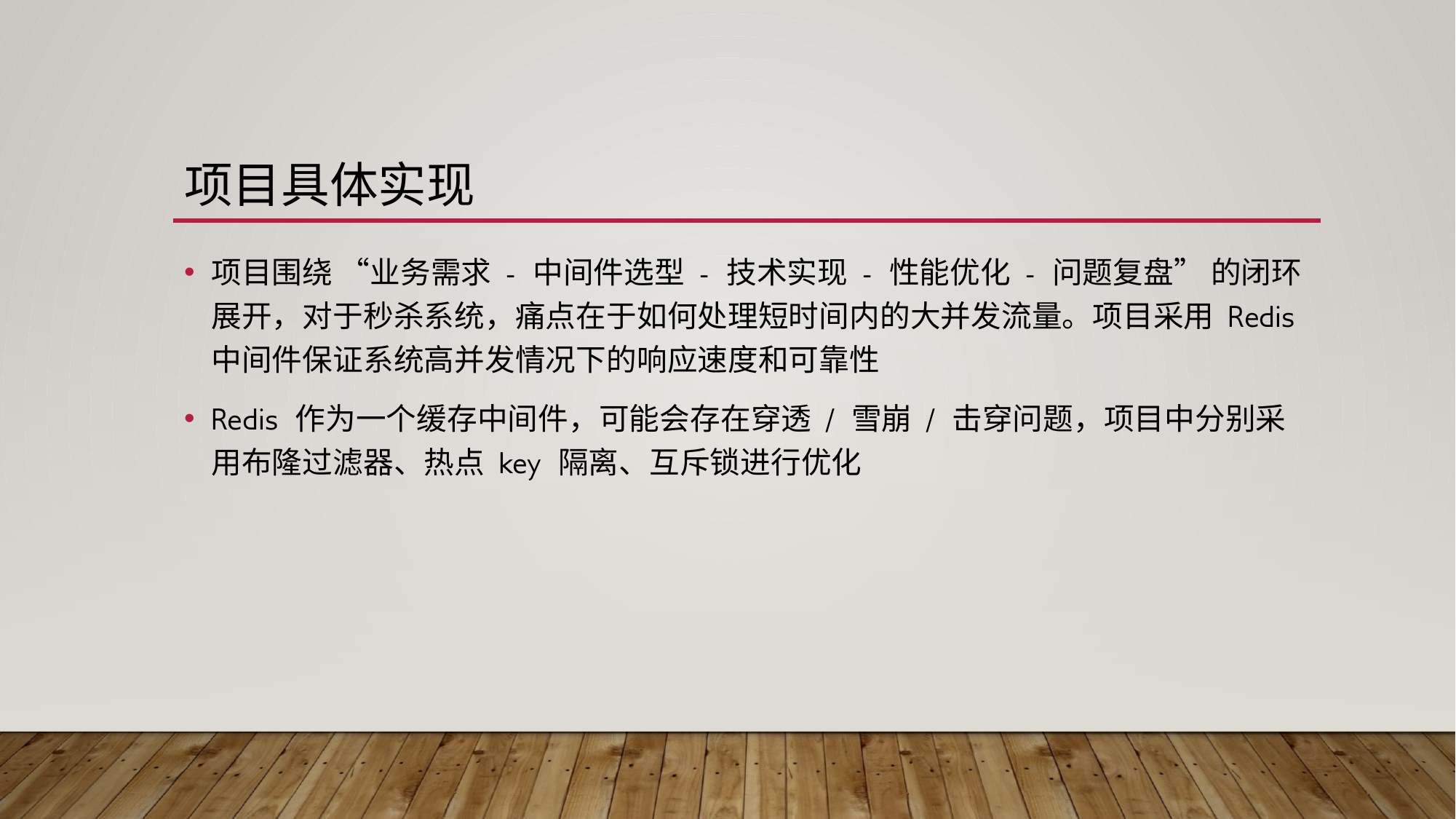

# 项目具体实现
项目围绕 “业务需求 - 中间件选型 - 技术实现 - 性能优化 - 问题复盘” 的闭环展开，对于秒杀系统，痛点在于如何处理短时间内的大并发流量。项目采用 Redis 中间件保证系统高并发情况下的响应速度和可靠性
Redis 作为一个缓存中间件，可能会存在穿透 / 雪崩 / 击穿问题，项目中分别采用布隆过滤器、热点 key 隔离、互斥锁进行优化